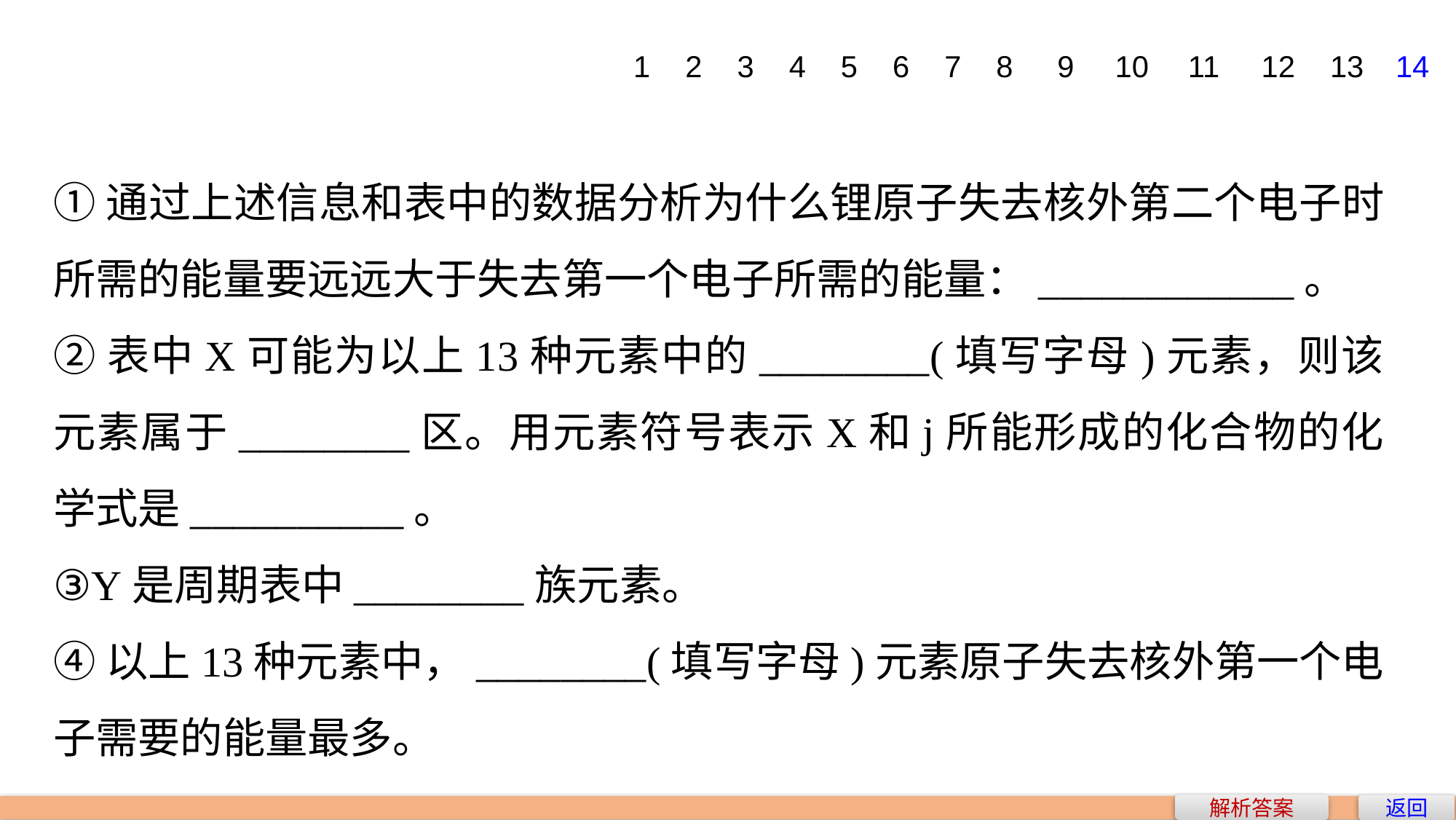

1
2
3
4
5
6
7
8
9
10
11
12
13
14
①通过上述信息和表中的数据分析为什么锂原子失去核外第二个电子时所需的能量要远远大于失去第一个电子所需的能量：____________。
②表中X可能为以上13种元素中的________(填写字母)元素，则该元素属于________区。用元素符号表示X和j所能形成的化合物的化学式是__________。
③Y是周期表中________族元素。
④以上13种元素中，________(填写字母)元素原子失去核外第一个电子需要的能量最多。
解析答案
返回